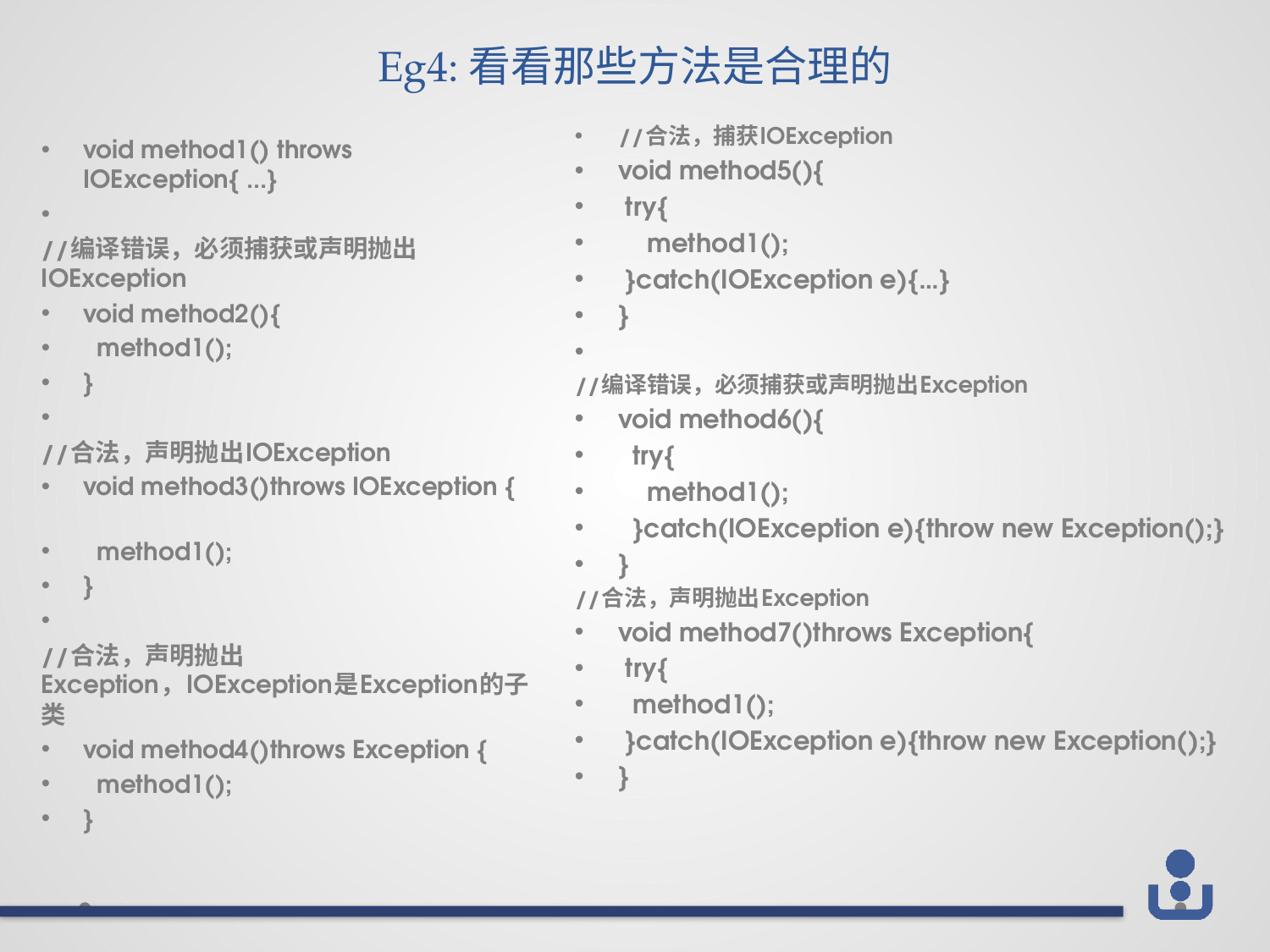

# Eg4:看看那些方法是合理的

//合法，捕获IOException
void method5(){
 try{
    method1();
 }catch(IOException e){…}
}

//编译错误，必须捕获或声明抛出Exception
void method6(){
  try{
    method1();
  }catch(IOException e){throw new Exception();}
}
//合法，声明抛出Exception
void method7()throws Exception{
 try{
  method1();
 }catch(IOException e){throw new Exception();}
}

void method1() throws IOException{ ...}

//编译错误，必须捕获或声明抛出IOException
void method2(){
  method1();
}

//合法，声明抛出IOException
void method3()throws IOException {
  method1();
}

//合法，声明抛出Exception，IOException是Exception的子类
void method4()throws Exception {
  method1();
}